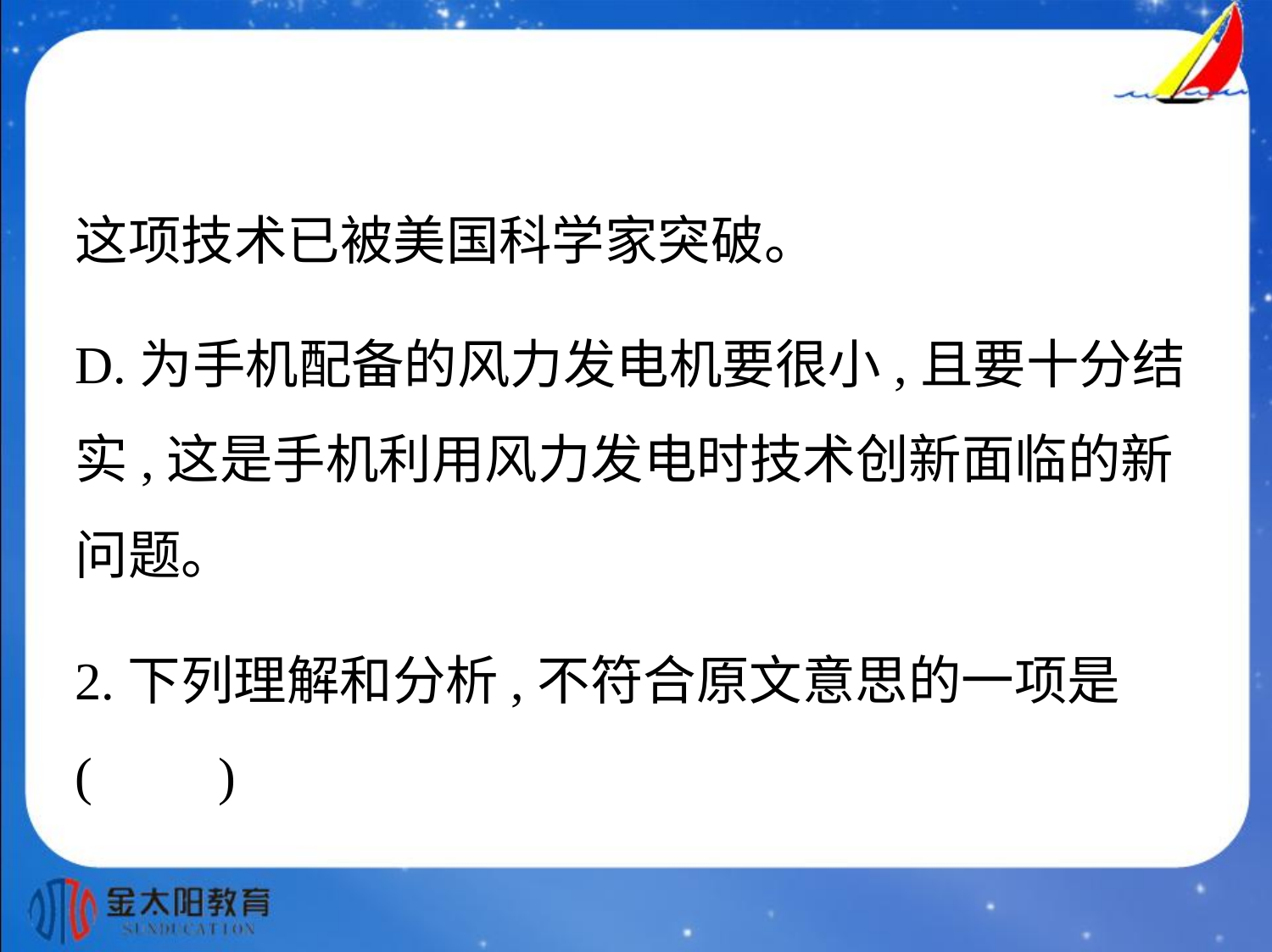

这项技术已被美国科学家突破。
D.为手机配备的风力发电机要很小,且要十分结
实,这是手机利用风力发电时技术创新面临的新
问题。
2.下列理解和分析,不符合原文意思的一项是
(　    )